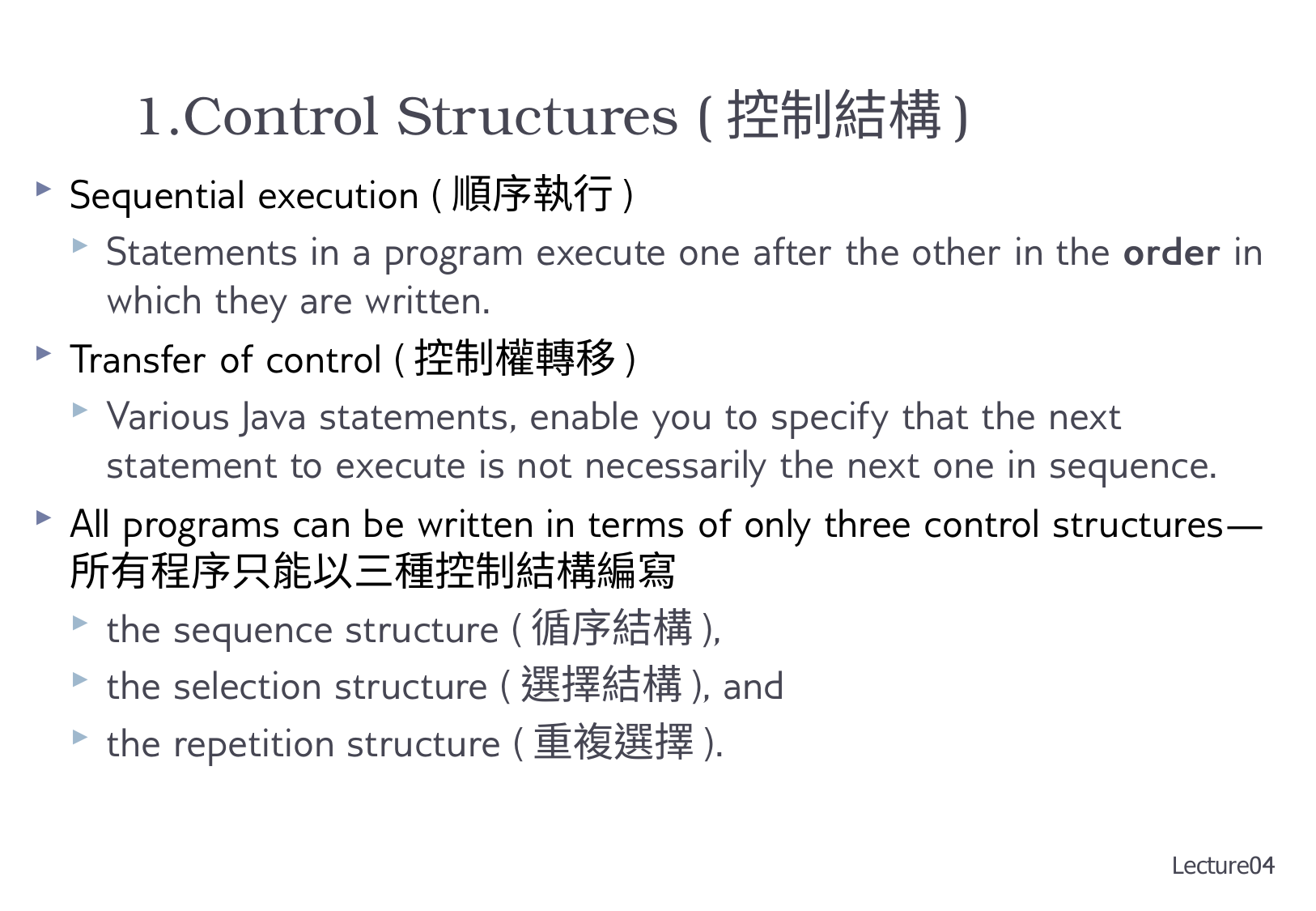

# 1.Control Structures (控制結構)
Sequential execution (順序執行)
Statements in a program execute one after the other in the order in which they are written.
Transfer of control (控制權轉移)
Various Java statements, enable you to specify that the next statement to execute is not necessarily the next one in sequence.
All programs can be written in terms of only three control structures—
所有程序只能以三種控制結構編寫
the sequence structure (循序結構),
the selection structure (選擇結構), and
the repetition structure (重複選擇).
3
Lecture04